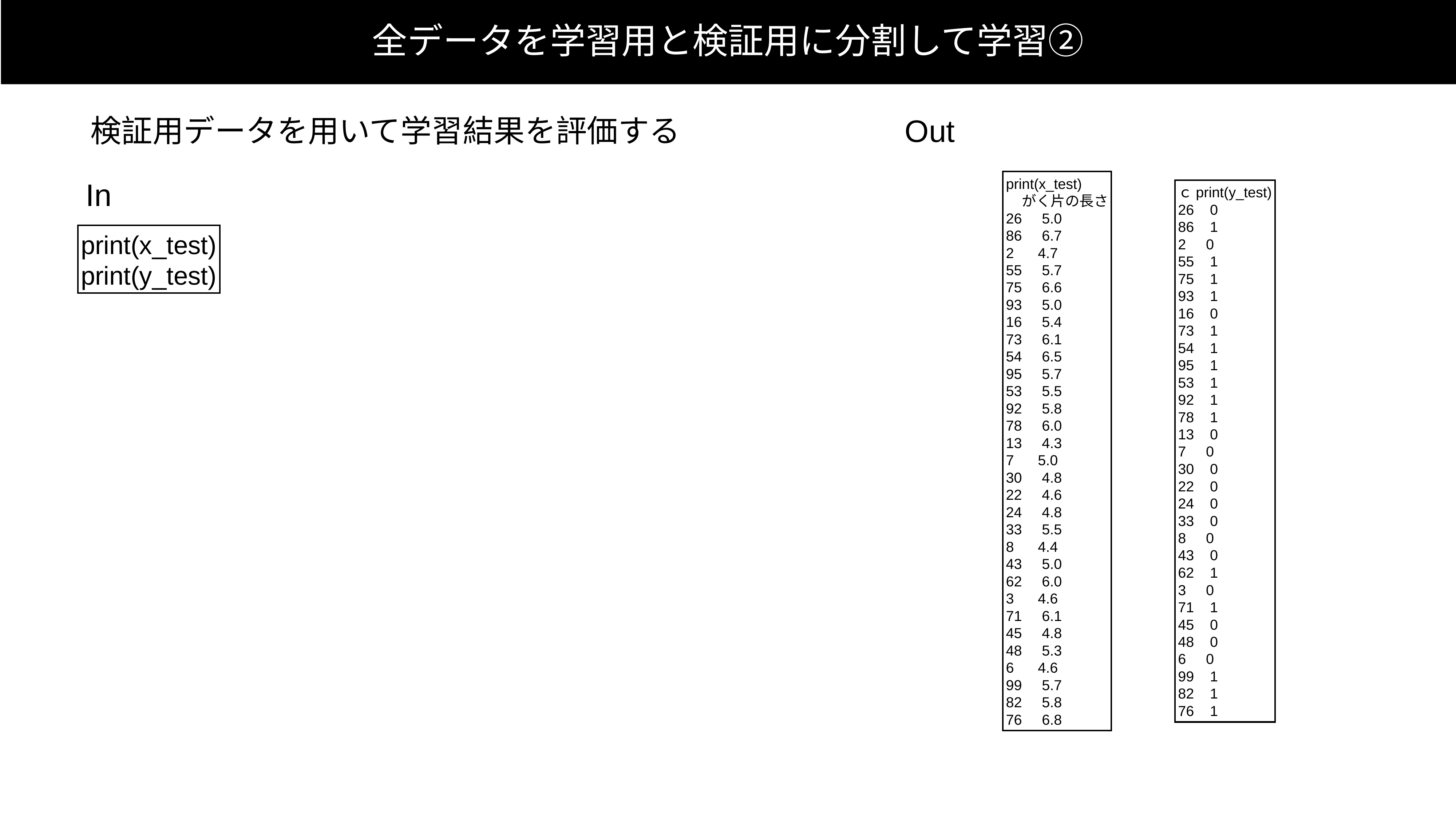

全データを学習用と検証用に分割して学習②
検証用データを用いて学習結果を評価する
Out
print(x_test)
    がく片の長さ
26     5.0
86     6.7
2      4.7
55     5.7
75     6.6
93     5.0
16     5.4
73     6.1
54     6.5
95     5.7
53     5.5
92     5.8
78     6.0
13     4.3
7      5.0
30     4.8
22     4.6
24     4.8
33     5.5
8      4.4
43     5.0
62     6.0
3      4.6
71     6.1
45     4.8
48     5.3
6      4.6
99     5.7
82     5.8
76     6.8
In
ｃprint(y_test)
26    0
86    1
2     0
55    1
75    1
93    1
16    0
73    1
54    1
95    1
53    1
92    1
78    1
13    0
7     0
30    0
22    0
24    0
33    0
8     0
43    0
62    1
3     0
71    1
45    0
48    0
6     0
99    1
82    1
76    1
print(x_test)
print(y_test)